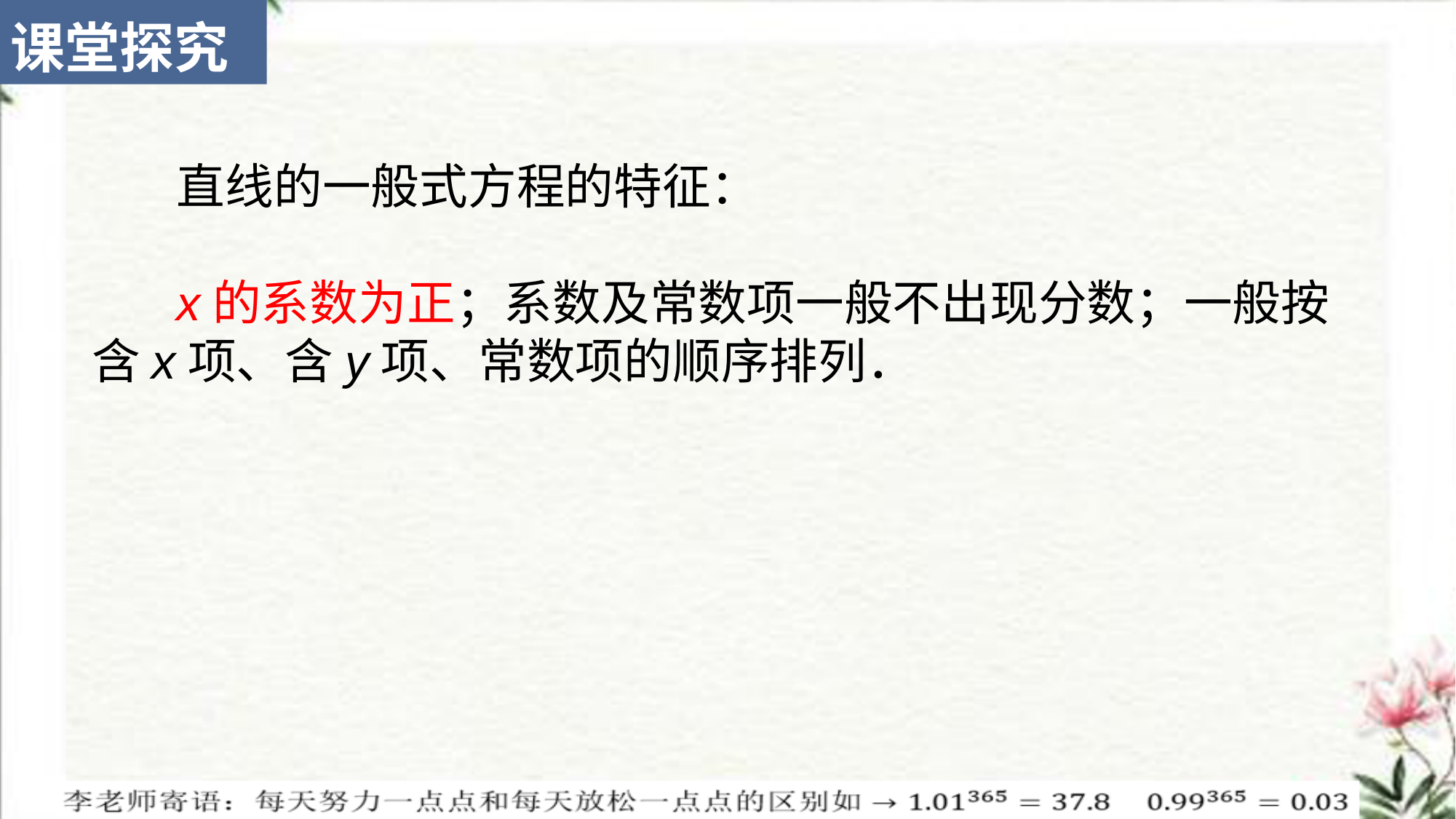

课堂探究
直线的一般式方程的特征：

x的系数为正；系数及常数项一般不出现分数；一般按含x项、含y项、常数项的顺序排列．